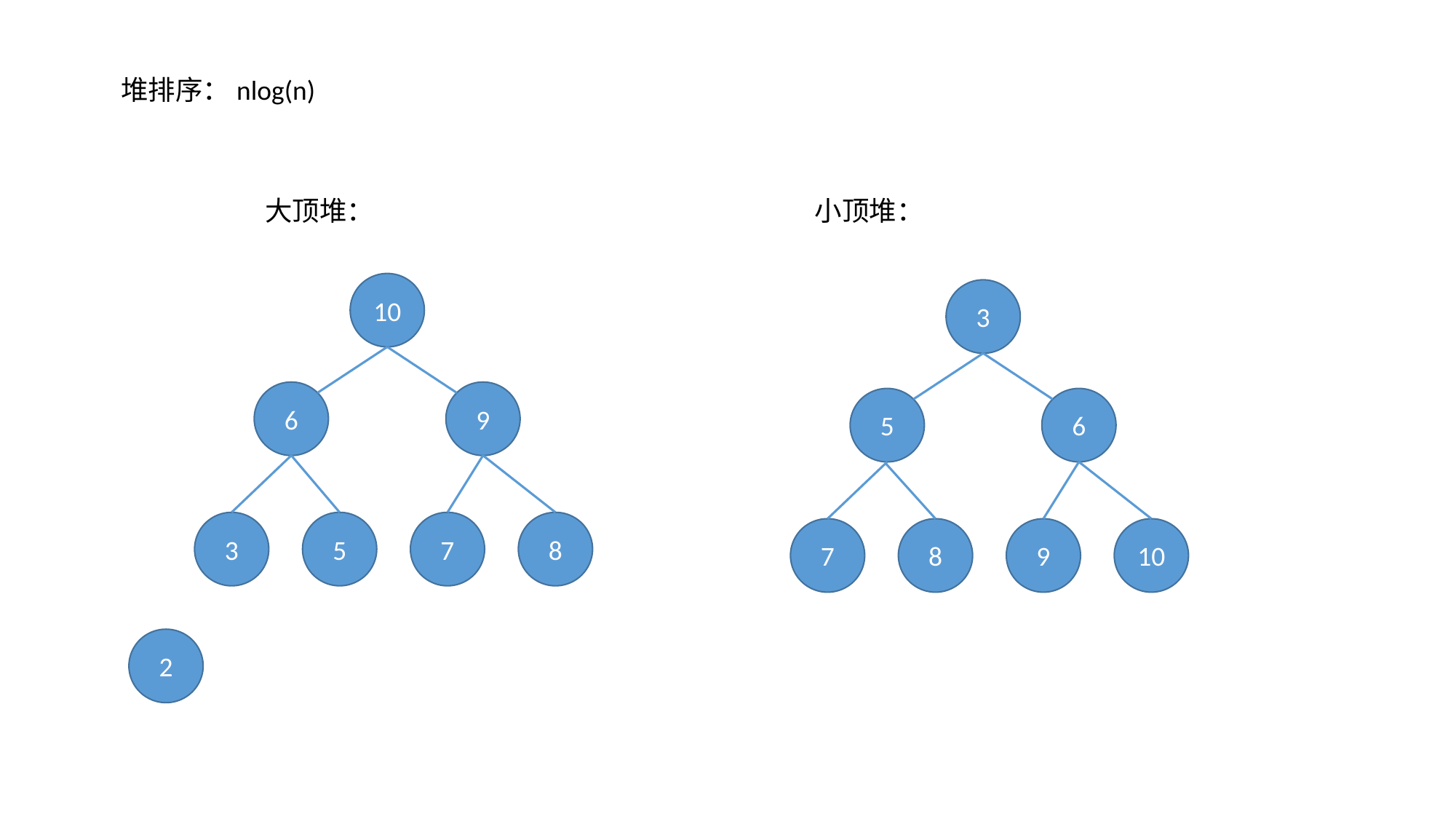

堆排序：nlog(n)

大顶堆：
小顶堆：
10
3
6
9
5
6
3
5
7
8
7
8
9
10
2